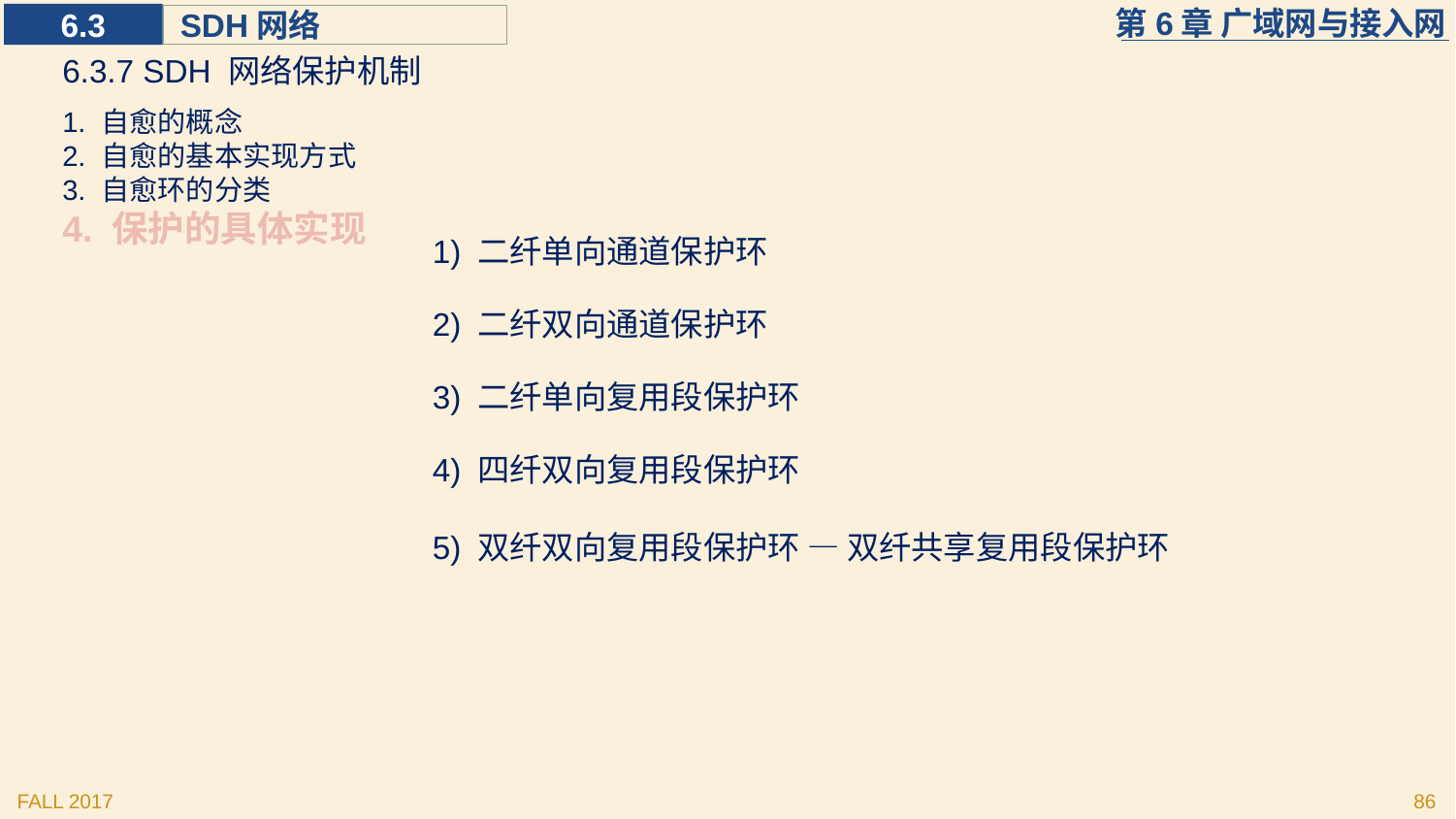

6.3.7 SDH 网络保护机制
1. 自愈的概念
2. 自愈的基本实现方式
3. 自愈环的分类
4. 保护的具体实现
1) 二纤单向通道保护环

2) 二纤双向通道保护环

3) 二纤单向复用段保护环

4) 四纤双向复用段保护环

5) 双纤双向复用段保护环 — 双纤共享复用段保护环